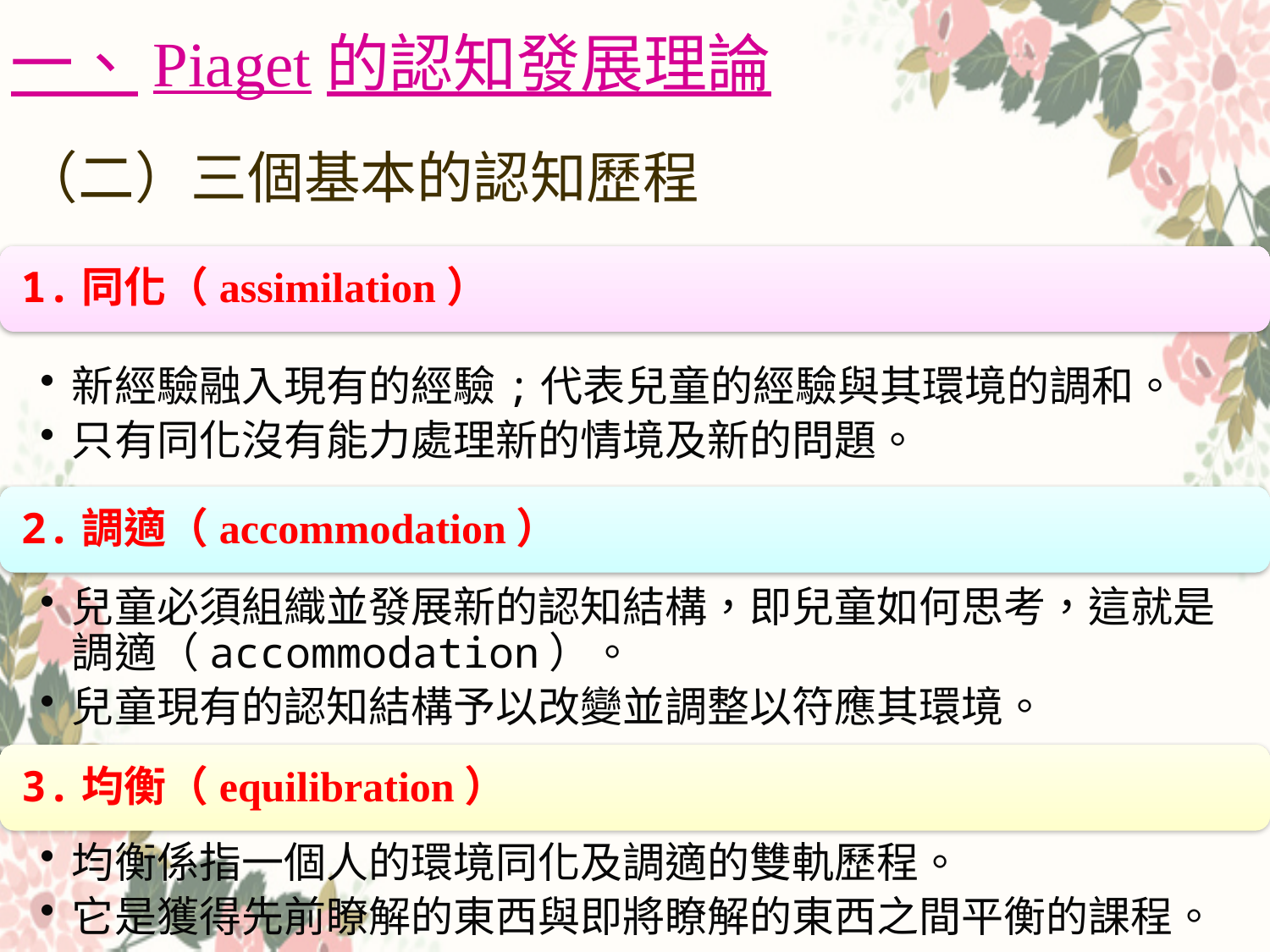

一、Piaget的認知發展理論
（二）三個基本的認知歷程
1.同化（assimilation）
新經驗融入現有的經驗;代表兒童的經驗與其環境的調和。
只有同化沒有能力處理新的情境及新的問題。
2.調適（accommodation）
兒童必須組織並發展新的認知結構，即兒童如何思考，這就是調適（accommodation）。
兒童現有的認知結構予以改變並調整以符應其環境。
3.均衡（equilibration）
均衡係指一個人的環境同化及調適的雙軌歷程。
它是獲得先前瞭解的東西與即將瞭解的東西之間平衡的課程。